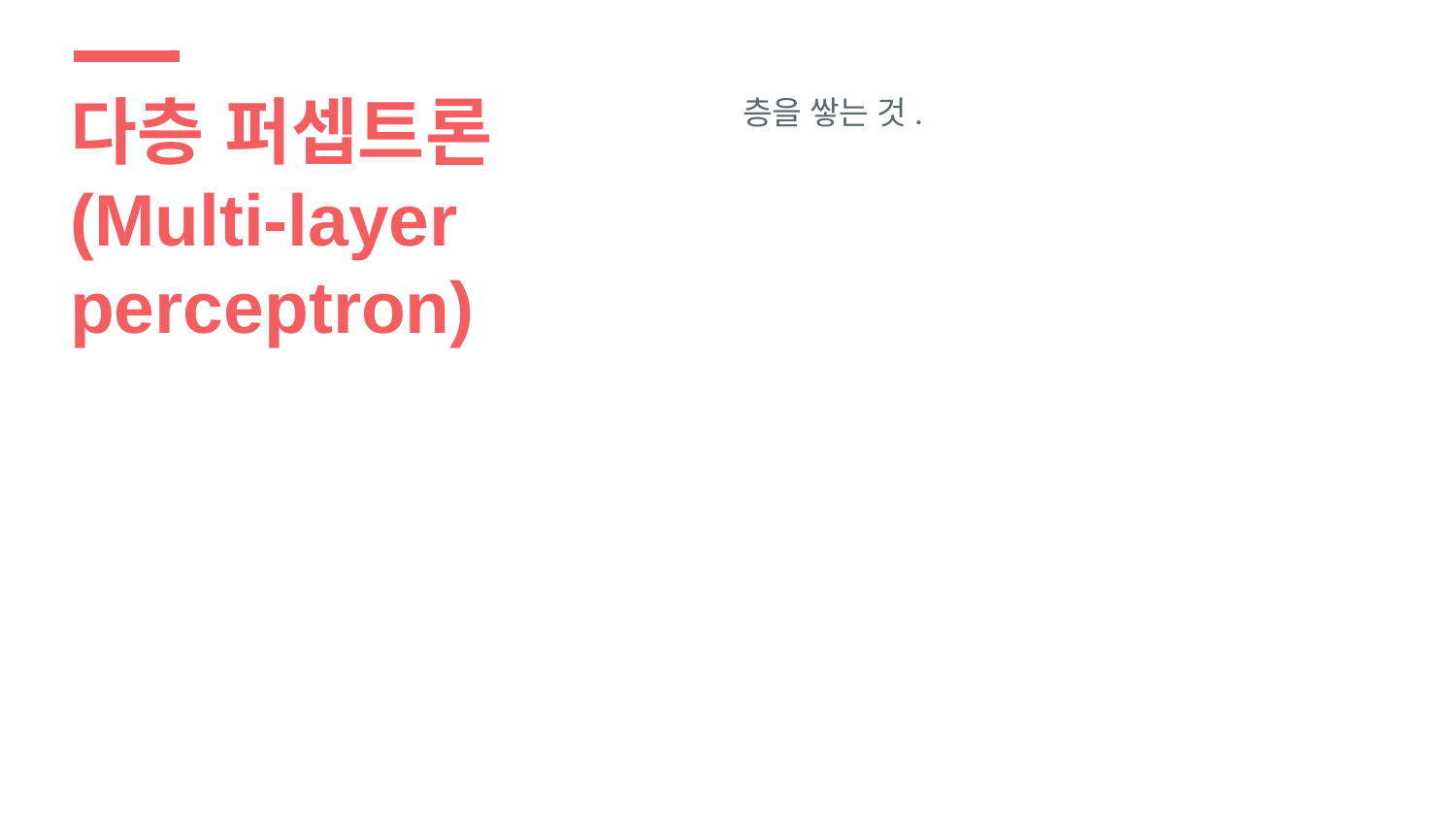

# 다층 퍼셉트론
(Multi-layer perceptron)
층을 쌓는 것.